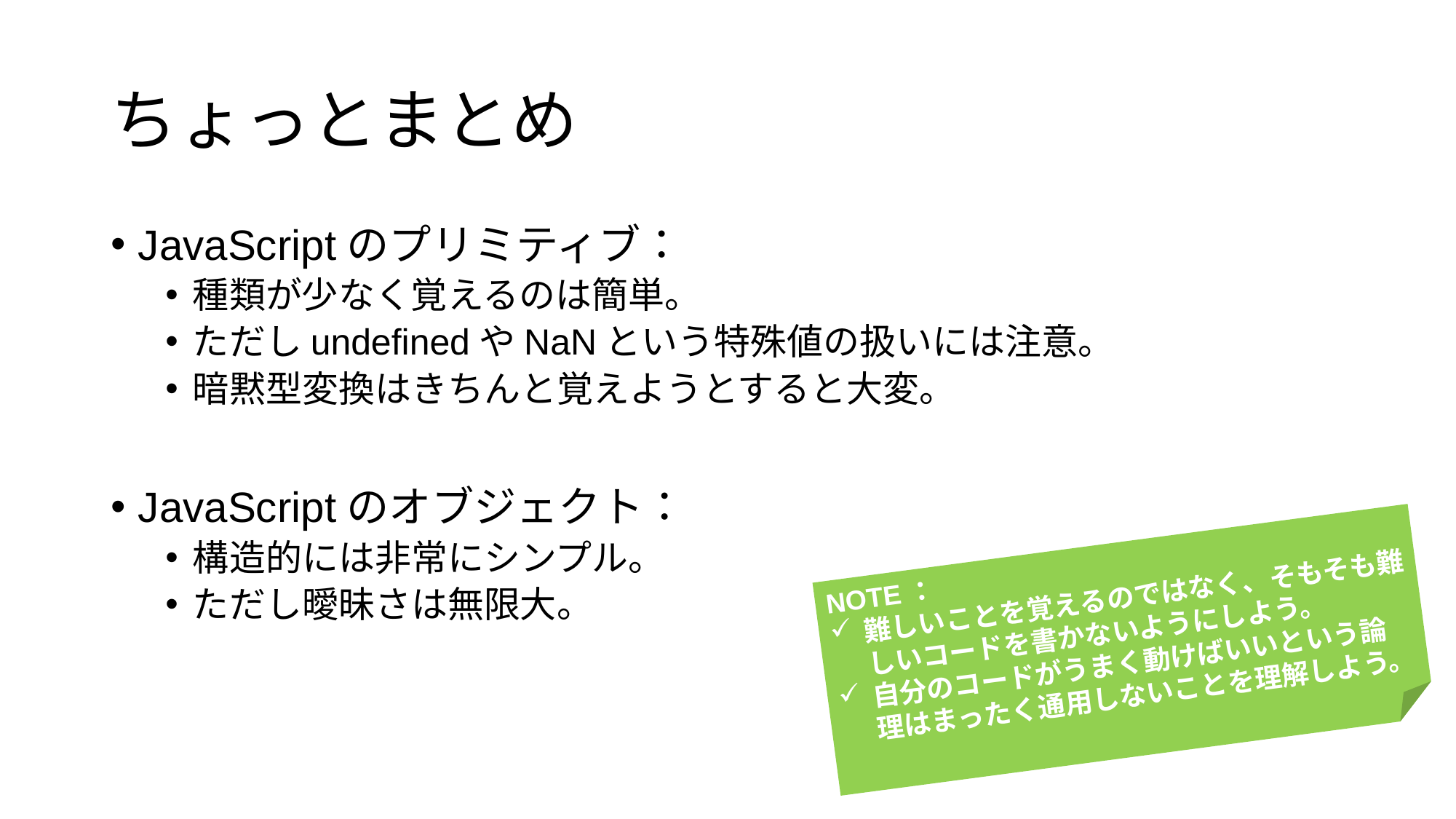

# ちょっとまとめ
JavaScriptのプリミティブ：
種類が少なく覚えるのは簡単。
ただしundefinedやNaNという特殊値の扱いには注意。
暗黙型変換はきちんと覚えようとすると大変。

JavaScriptのオブジェクト：
構造的には非常にシンプル。
ただし曖昧さは無限大。
NOTE：
難しいことを覚えるのではなく、そもそも難しいコードを書かないようにしよう。
自分のコードがうまく動けばいいという論理はまったく通用しないことを理解しよう。